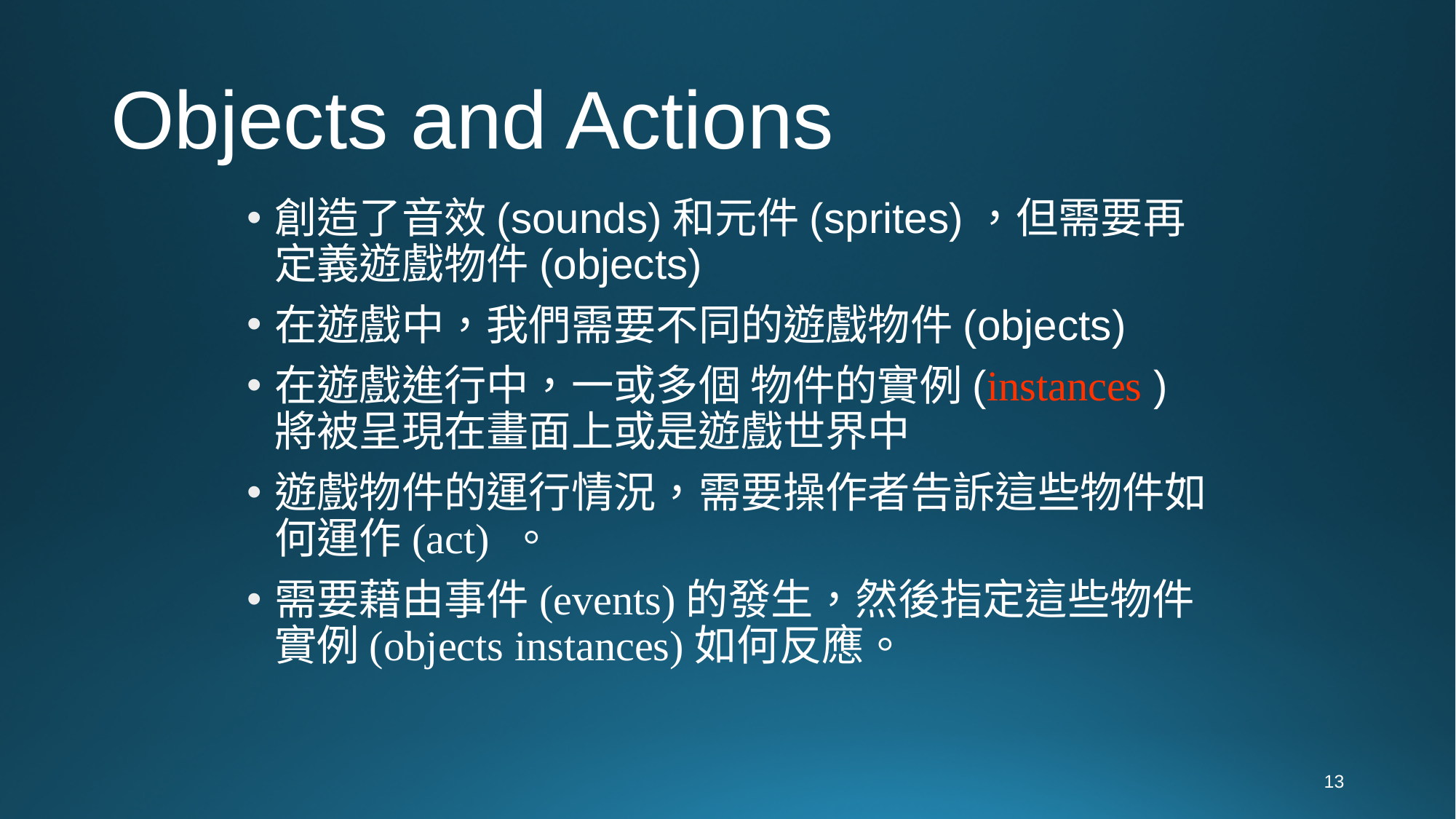

# Objects and Actions
創造了音效(sounds)和元件(sprites)，但需要再定義遊戲物件(objects)
在遊戲中，我們需要不同的遊戲物件(objects)
在遊戲進行中，一或多個 物件的實例(instances )將被呈現在畫面上或是遊戲世界中
遊戲物件的運行情況，需要操作者告訴這些物件如何運作(act) 。
需要藉由事件(events)的發生，然後指定這些物件實例(objects instances)如何反應。
13